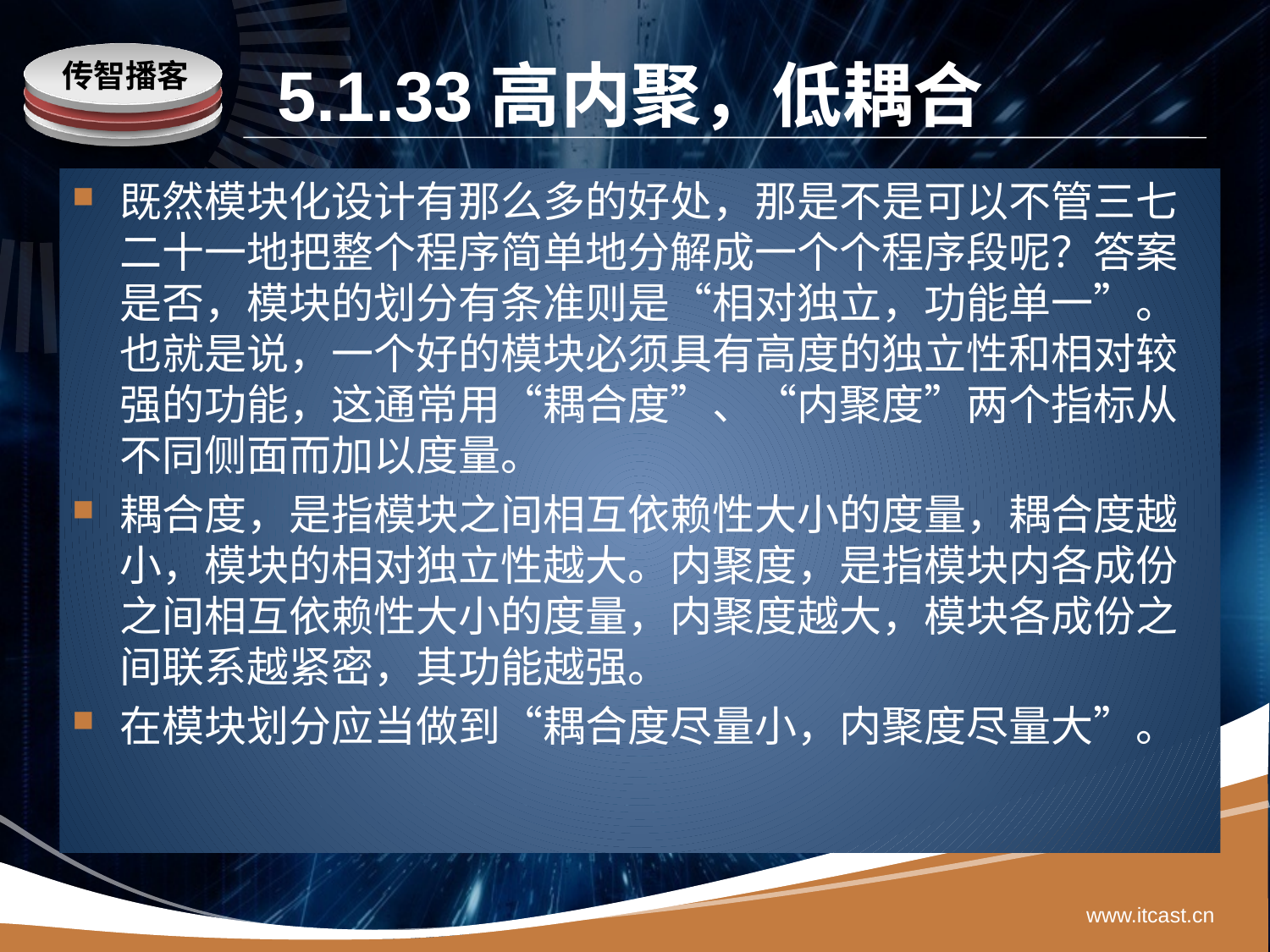

# 5.1.33高内聚，低耦合
既然模块化设计有那么多的好处，那是不是可以不管三七二十一地把整个程序简单地分解成一个个程序段呢？答案是否，模块的划分有条准则是“相对独立，功能单一”。也就是说，一个好的模块必须具有高度的独立性和相对较强的功能，这通常用“耦合度”、“内聚度”两个指标从不同侧面而加以度量。
耦合度，是指模块之间相互依赖性大小的度量，耦合度越小，模块的相对独立性越大。内聚度，是指模块内各成份之间相互依赖性大小的度量，内聚度越大，模块各成份之间联系越紧密，其功能越强。
在模块划分应当做到“耦合度尽量小，内聚度尽量大”。
www.itcast.cn